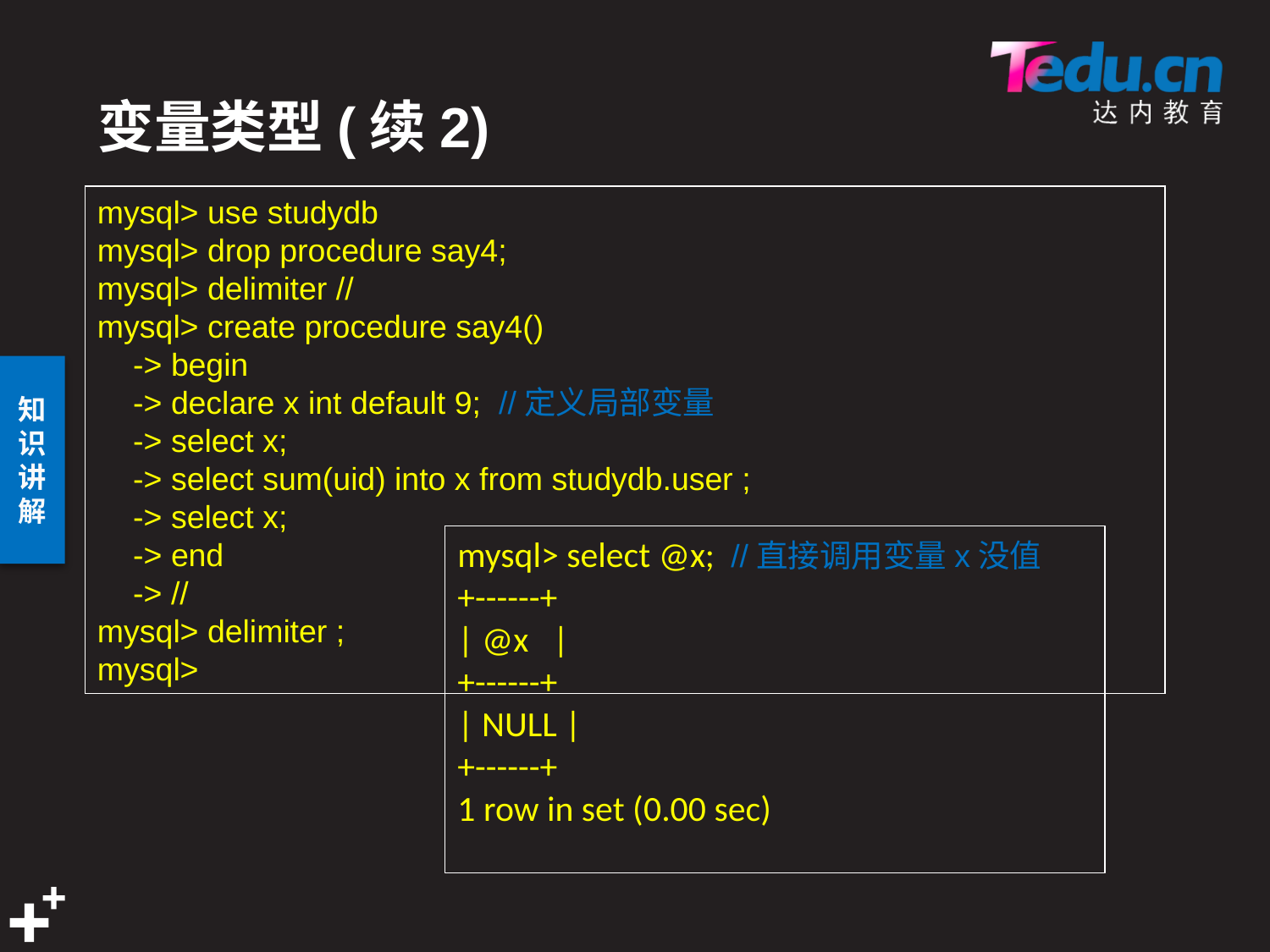

# 变量类型(续2)
mysql> use studydb
mysql> drop procedure say4;
mysql> delimiter //
mysql> create procedure say4()
    -> begin
    -> declare x int default 9;  //定义局部变量
    -> select x;
    -> select sum(uid) into x from studydb.user ;
    -> select x;
    -> end
    -> //
mysql> delimiter ;
mysql>
mysql> select @x;  //直接调用变量x没值
+------+
| @x   |
+------+
| NULL |
+------+
1 row in set (0.00 sec)